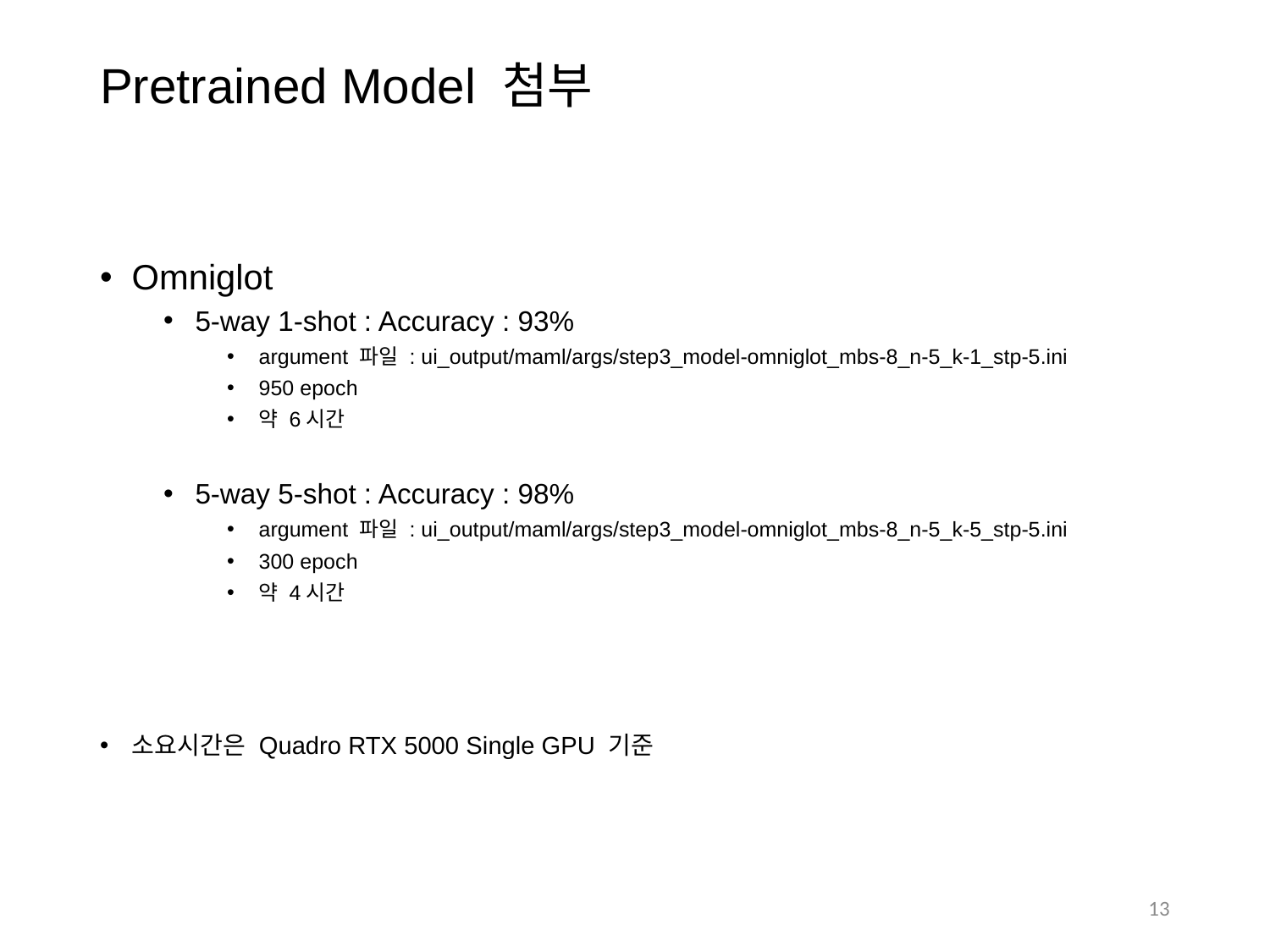

# Pretrained Model 첨부
Omniglot
5-way 1-shot : Accuracy : 93%
argument 파일 : ui_output/maml/args/step3_model-omniglot_mbs-8_n-5_k-1_stp-5.ini
950 epoch
약 6시간

5-way 5-shot : Accuracy : 98%
argument 파일 : ui_output/maml/args/step3_model-omniglot_mbs-8_n-5_k-5_stp-5.ini
300 epoch
약 4시간

소요시간은 Quadro RTX 5000 Single GPU 기준

13